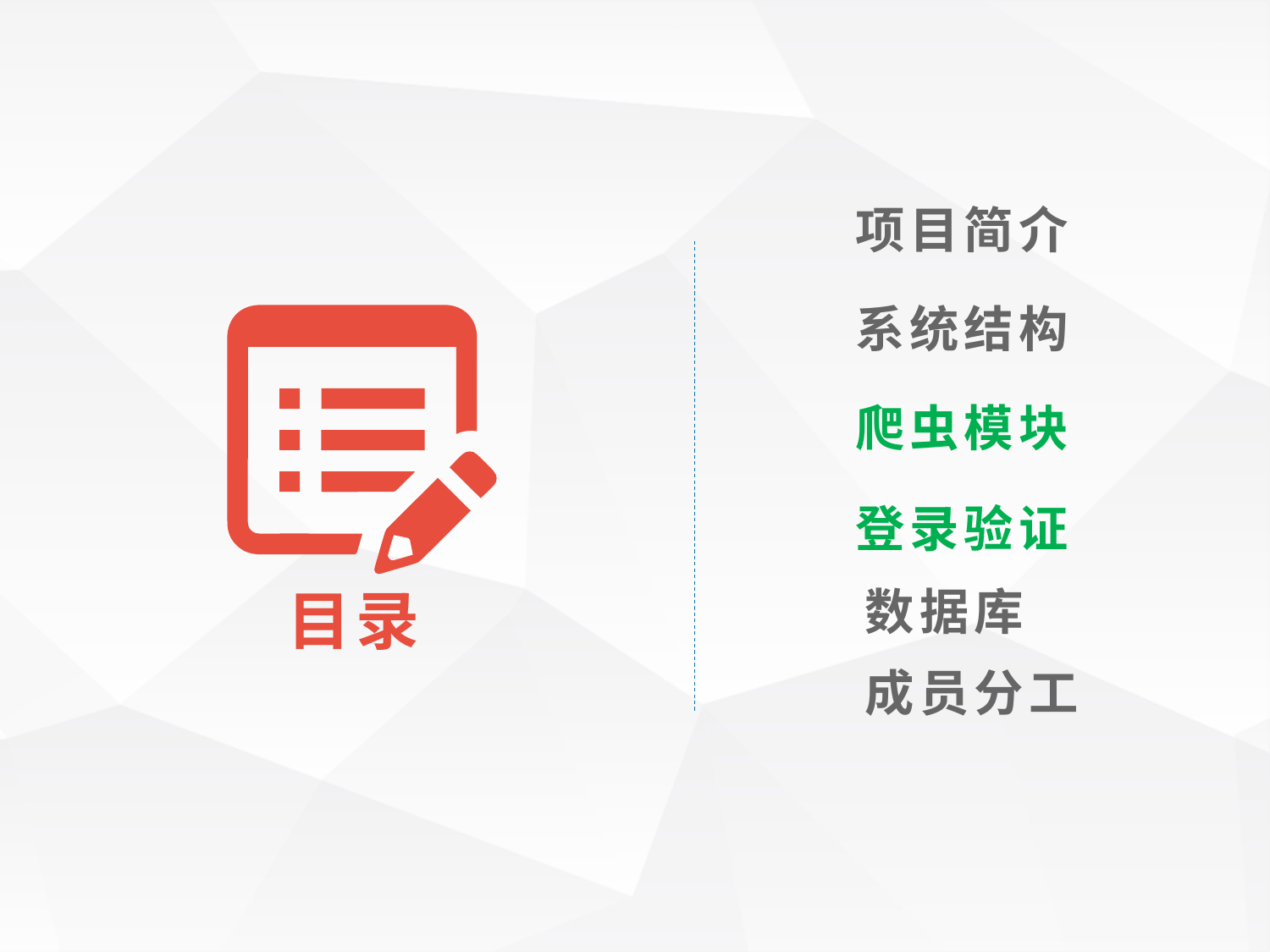

项目简介
系统结构

爬虫模块
登录验证
目录
数据库
成员分工